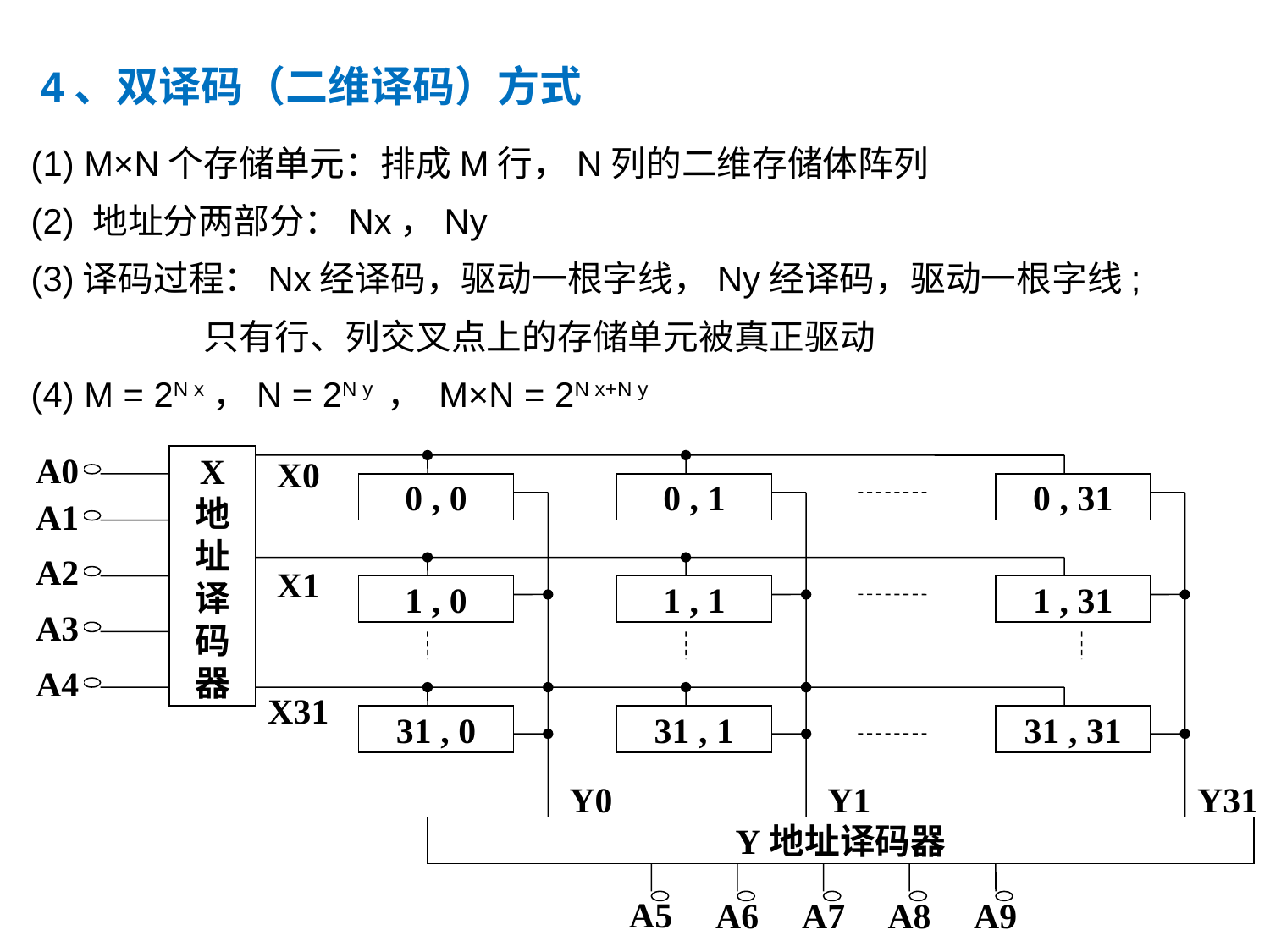

4、双译码（二维译码）方式
(1) M×N个存储单元：排成M行，N列的二维存储体阵列
(2) 地址分两部分：Nx，Ny
(3)译码过程：Nx经译码，驱动一根字线，Ny经译码，驱动一根字线;
                     只有行、列交叉点上的存储单元被真正驱动
(4) M = 2N x，N = 2N y ， M×N = 2N x+N y

X
地
址
译
码
器
A0

X0

0 , 0
0 , 1
0 , 31

A1

A2

X1

1 , 0
1 , 1
1 , 31

A3

A4

X31
31 , 0
31 , 1
31 , 31

Y0
Y1
Y31
Y地址译码器

A5
A6
A7
A8
A9